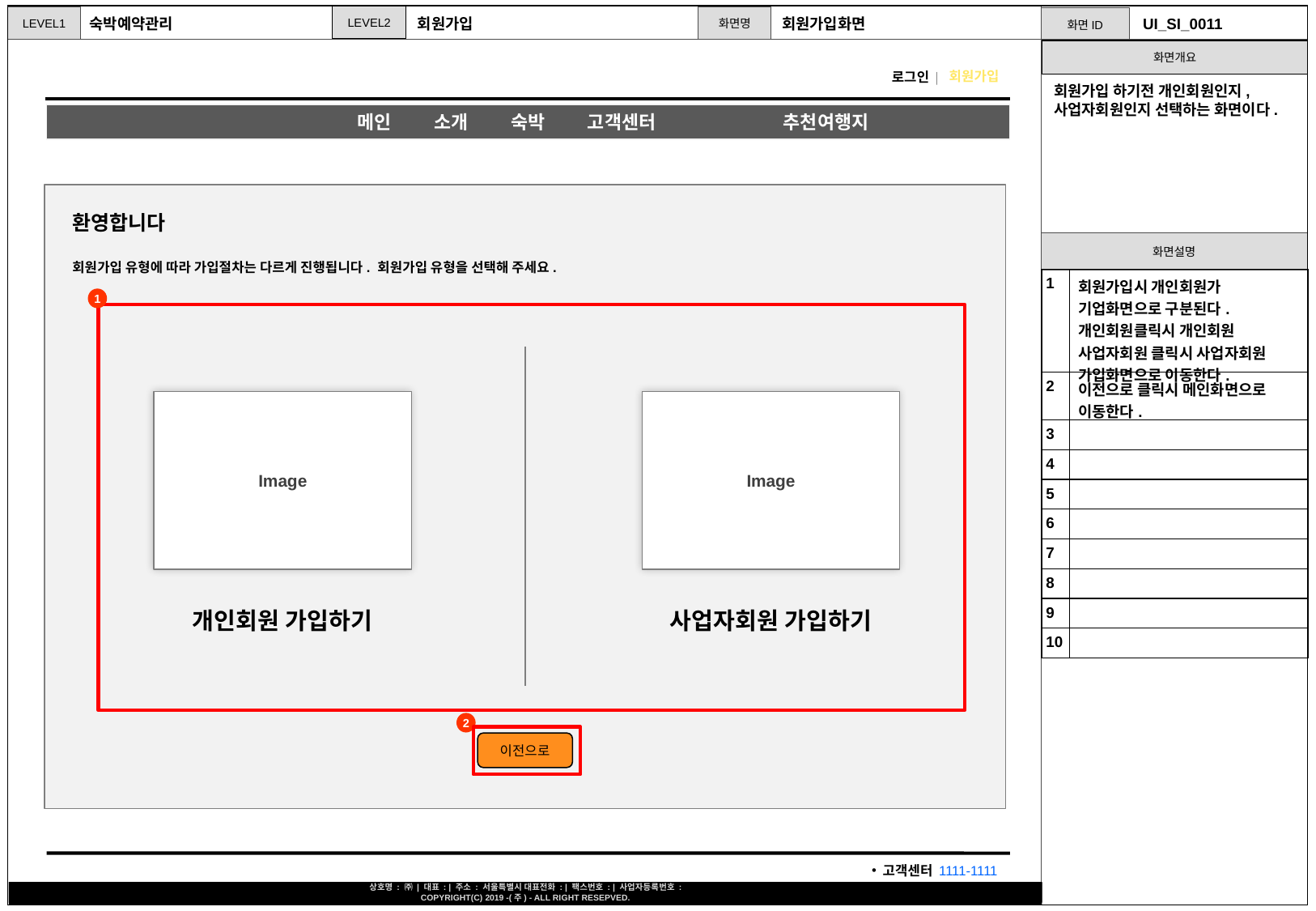

숙박예약관리
회원가입
회원가입화면
UI_SI_0011
회원가입
회원가입 하기전 개인회원인지, 사업자회원인지 선택하는 화면이다.

환영합니다

회원가입 유형에 따라 가입절차는 다르게 진행됩니다. 회원가입 유형을 선택해 주세요.
| 1 | 회원가입시 개인회원가 기업화면으로 구분된다. 개인회원클릭시 개인회원 사업자회원 클릭시 사업자회원 가입화면으로 이동한다. |
| --- | --- |
| 2 | 이전으로 클릭시 메인화면으로 이동한다. |
| 3 |  |
| 4 |  |
| 5 |  |
| 6 |  |
| 7 |  |
| 8 |  |
| 9 |  |
| 10 |  |
1

Image
Image
개인회원 가입하기
사업자회원 가입하기
2

이전으로